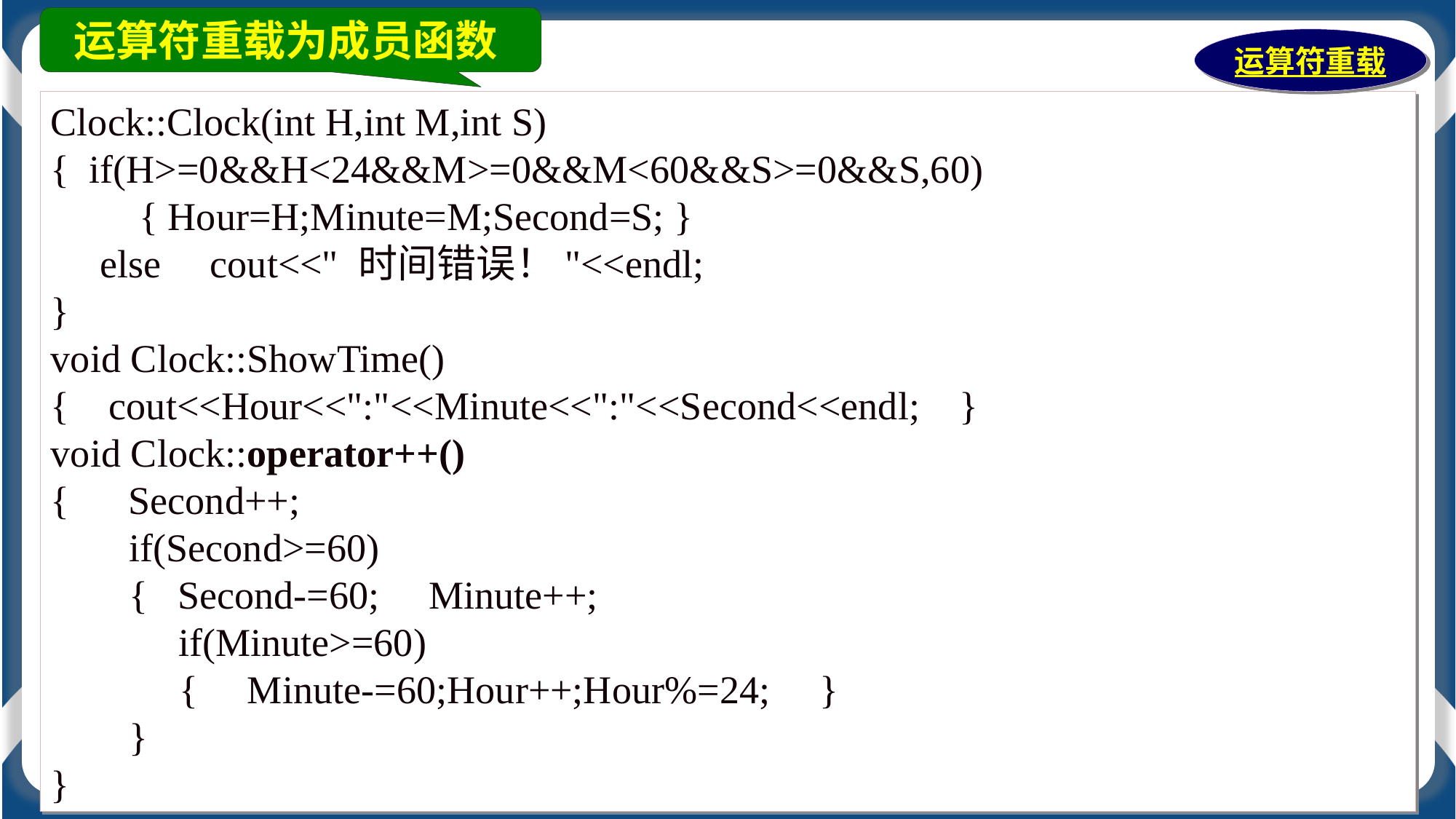

运算符重载为成员函数
运算符重载
Clock::Clock(int H,int M,int S)
{  if(H>=0&&H<24&&M>=0&&M<60&&S>=0&&S,60)
         { Hour=H;Minute=M;Second=S; }
     else     cout<<" 时间错误！"<<endl;
}
void Clock::ShowTime()
{    cout<<Hour<<":"<<Minute<<":"<<Second<<endl;    }
void Clock::operator++()
{      Second++;
        if(Second>=60)
        {   Second-=60;     Minute++;
             if(Minute>=60)
	  {     Minute-=60;Hour++;Hour%=24;     }
        }
}
陕西科技大学计算机系
16